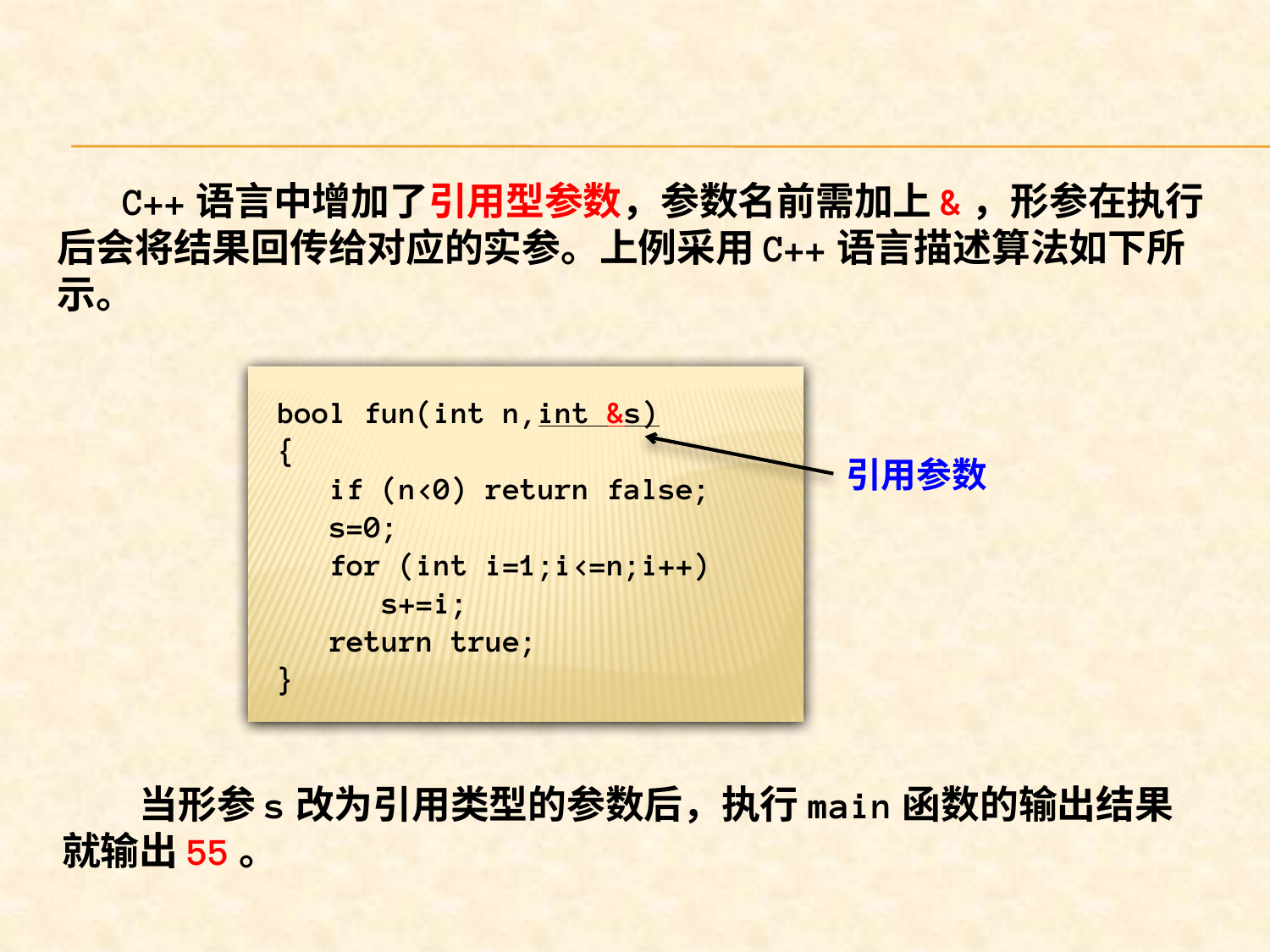

C++语言中增加了引用型参数，参数名前需加上&，形参在执行后会将结果回传给对应的实参。上例采用C++语言描述算法如下所示。
bool fun(int n,int &s)
{
   if (n<0) return false;
   s=0;
   for (int i=1;i<=n;i++)
      s+=i;
   return true;
}

引用参数
　　当形参s改为引用类型的参数后，执行main函数的输出结果就输出55。